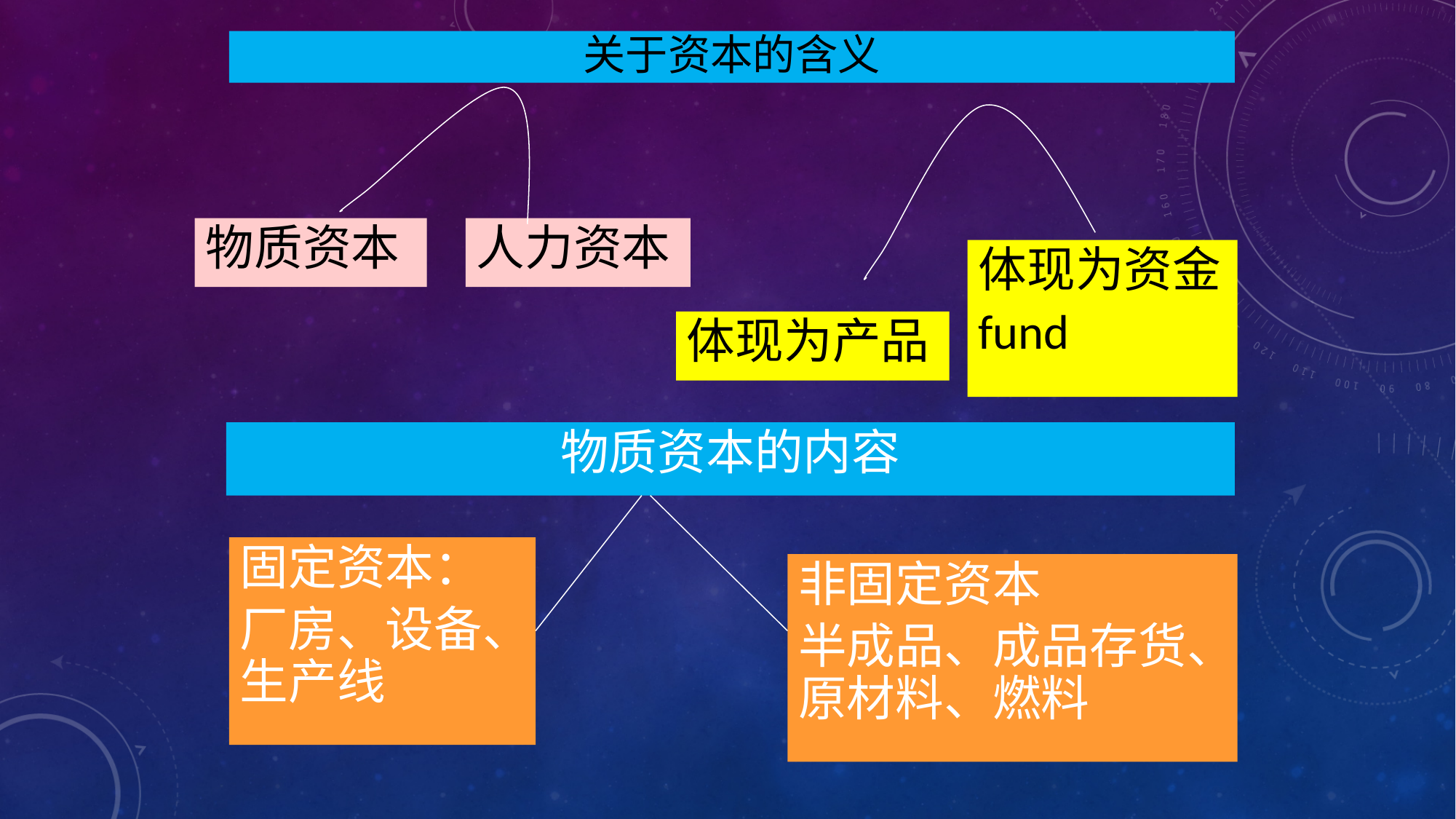

关于资本的含义

物质资本
人力资本
体现为资金
fund
体现为产品
物质资本的内容
固定资本：
厂房、设备、生产线
非固定资本
半成品、成品存货、原材料、燃料